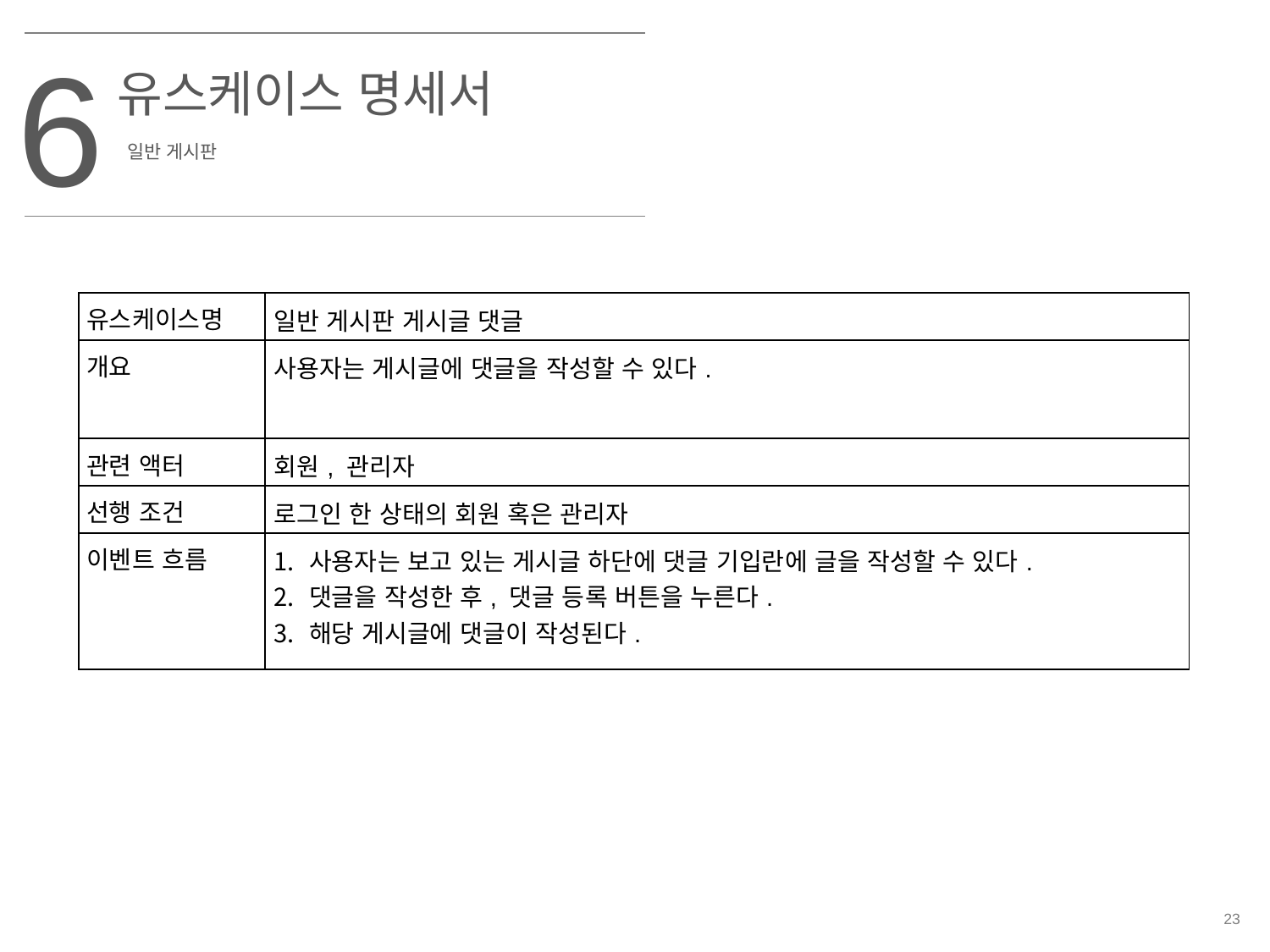

6
유스케이스 명세서
일반 게시판
| 유스케이스명 | 일반 게시판 게시글 댓글 |
| --- | --- |
| 개요 | 사용자는 게시글에 댓글을 작성할 수 있다. |
| 관련 액터 | 회원, 관리자 |
| 선행 조건 | 로그인 한 상태의 회원 혹은 관리자 |
| 이벤트 흐름 | 사용자는 보고 있는 게시글 하단에 댓글 기입란에 글을 작성할 수 있다. 댓글을 작성한 후, 댓글 등록 버튼을 누른다. 해당 게시글에 댓글이 작성된다. |